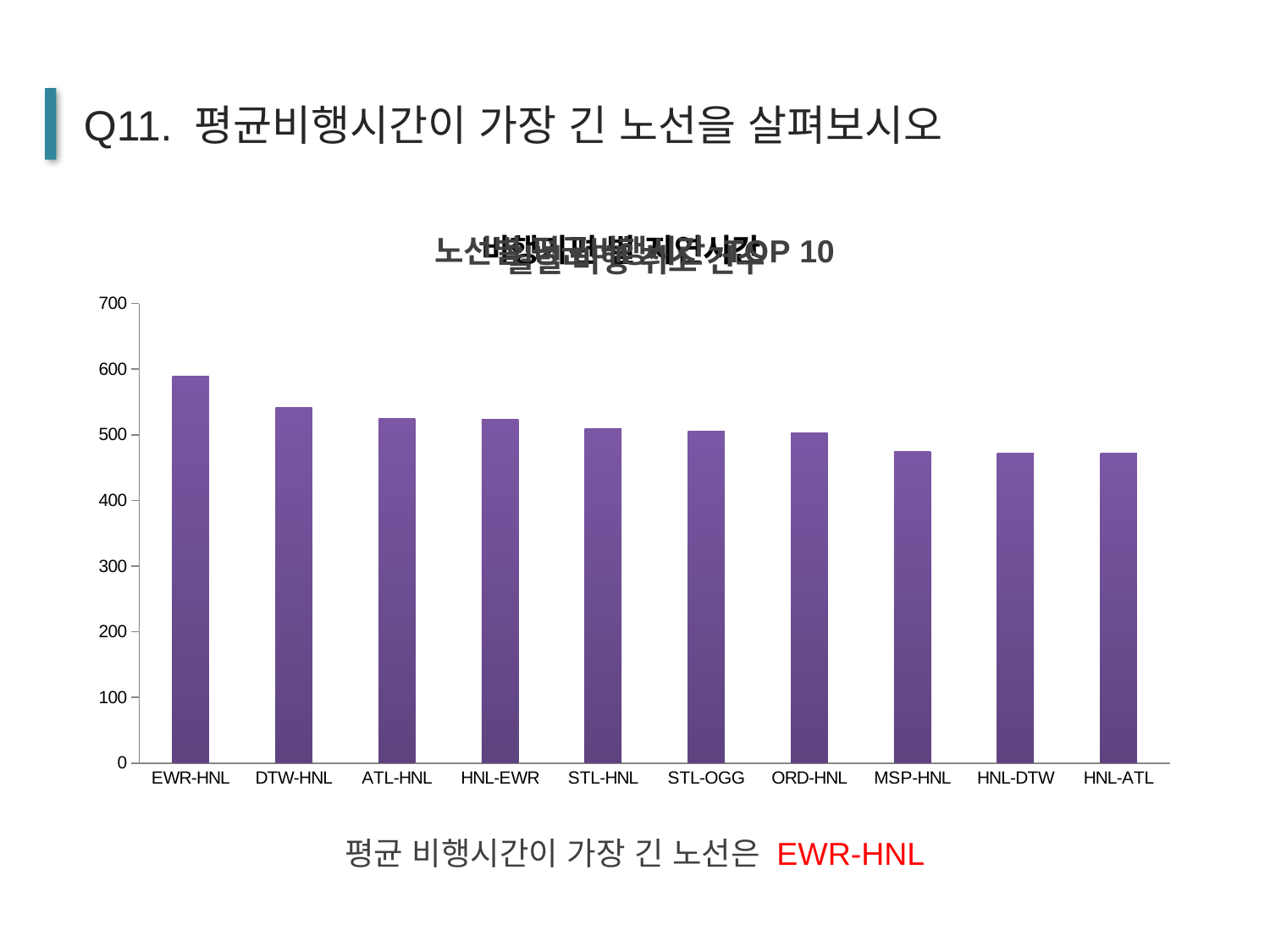

Q11. 평균비행시간이 가장 긴 노선을 살펴보시오

[unsupported chart]

### Chart: 노선별 평균비행시간 TOP 10

| Category | airtime |
|---|---|
| EWR-HNL | 589.92 |
| DTW-HNL | 541.12 |
| ATL-HNL | 524.67 |
| HNL-EWR | 524.14 |
| STL-HNL | 509.5 |
| STL-OGG | 504.98 |
| ORD-HNL | 502.57 |
| MSP-HNL | 474.94 |
| HNL-DTW | 472.58 |
| HNL-ATL | 472.18 |

### Chart: 월별 비행 취소 건수

| Category |
|---|
평균 비행시간이 가장 긴 노선은 EWR-HNL